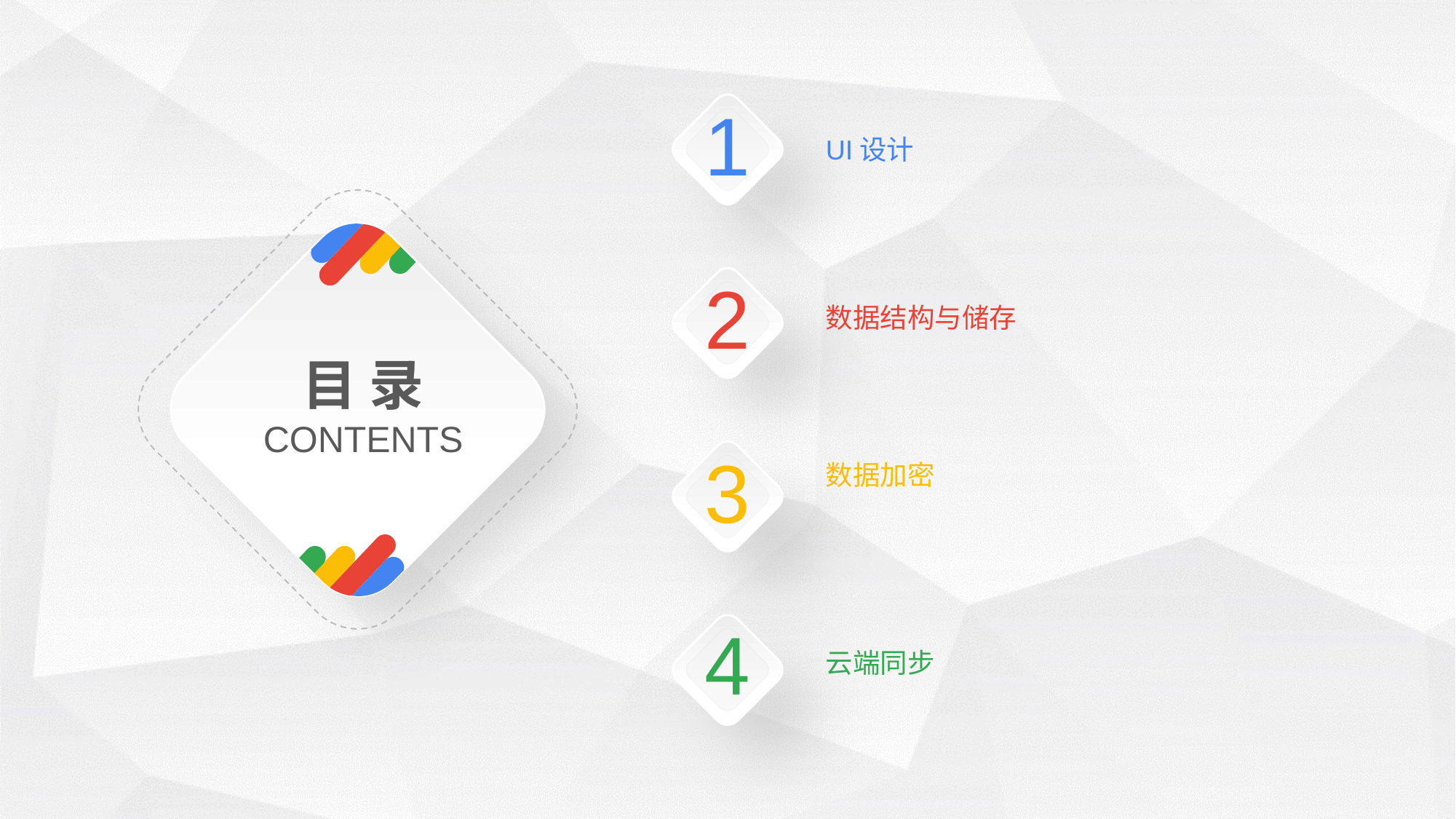

1

UI设计

2

数据结构与储存
目 录
CONTENTS
3

数据加密
4

云端同步